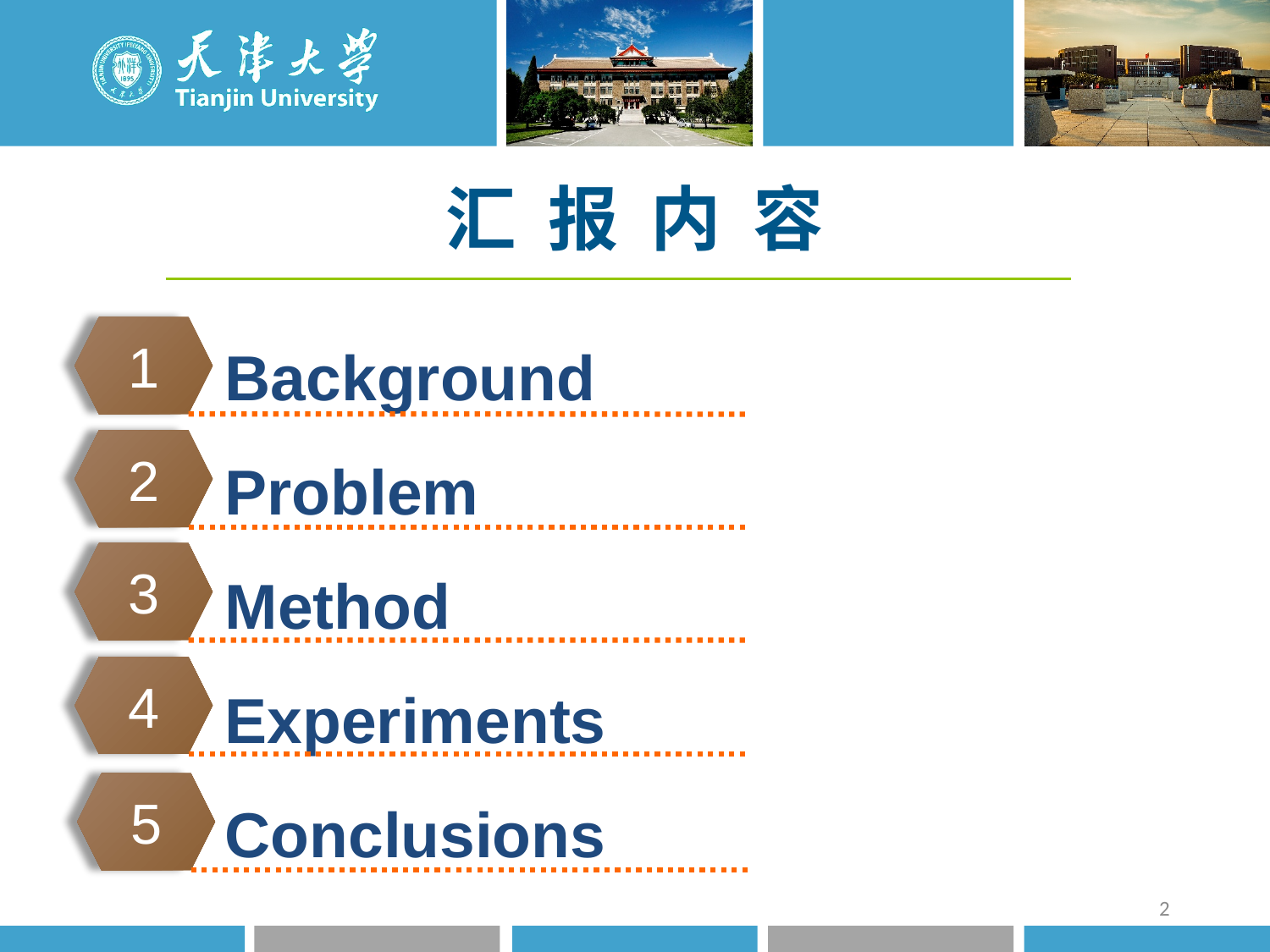

汇  报  内  容
Background
Problem
Method
Experiments
Conclusions

1
2
3
4
5
2